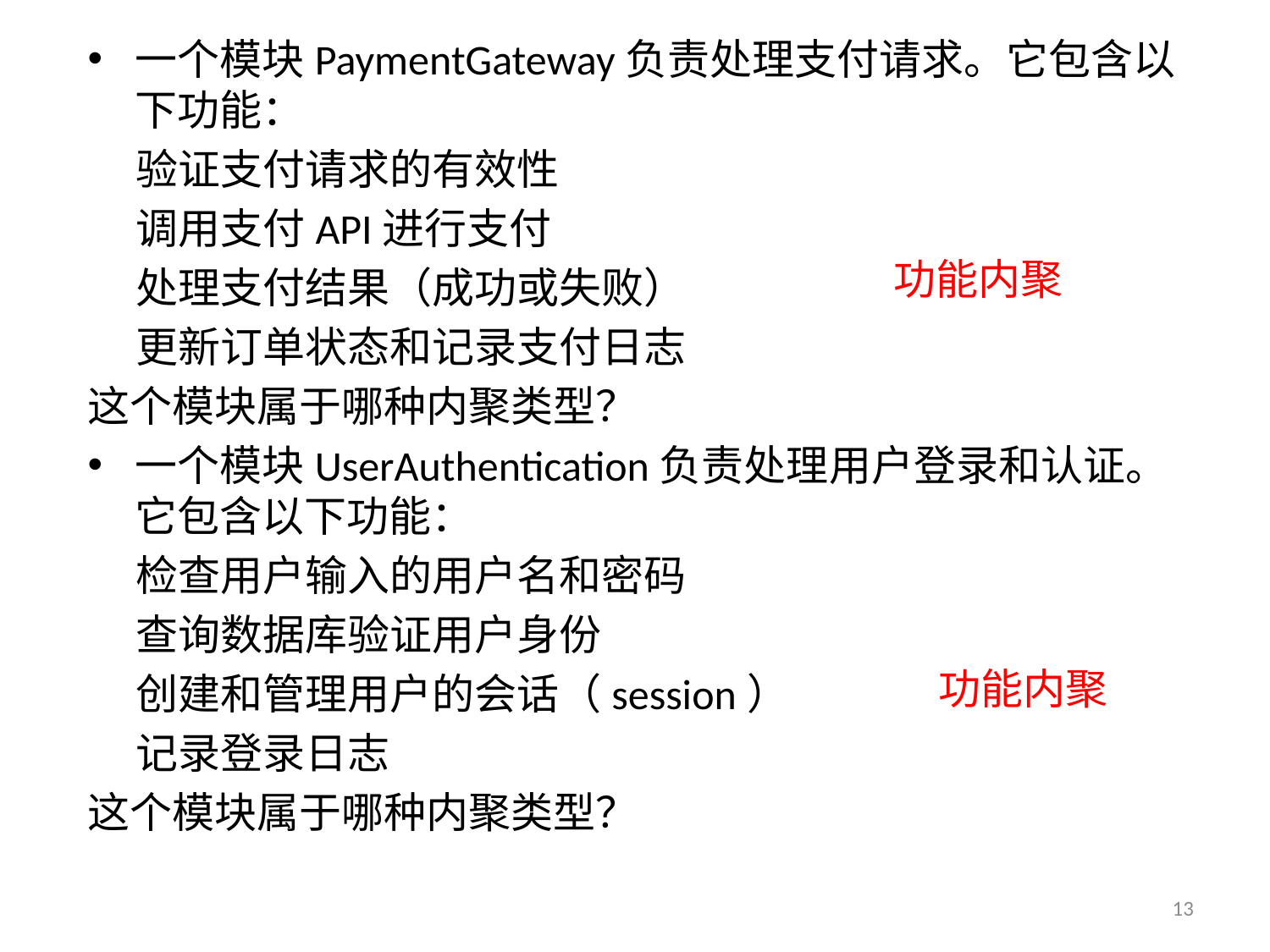

一个模块PaymentGateway负责处理支付请求。它包含以下功能：
    验证支付请求的有效性
    调用支付API进行支付
    处理支付结果（成功或失败）
    更新订单状态和记录支付日志
这个模块属于哪种内聚类型？
一个模块UserAuthentication负责处理用户登录和认证。它包含以下功能：
    检查用户输入的用户名和密码
    查询数据库验证用户身份
    创建和管理用户的会话（session）
    记录登录日志
这个模块属于哪种内聚类型？

功能内聚
功能内聚
13